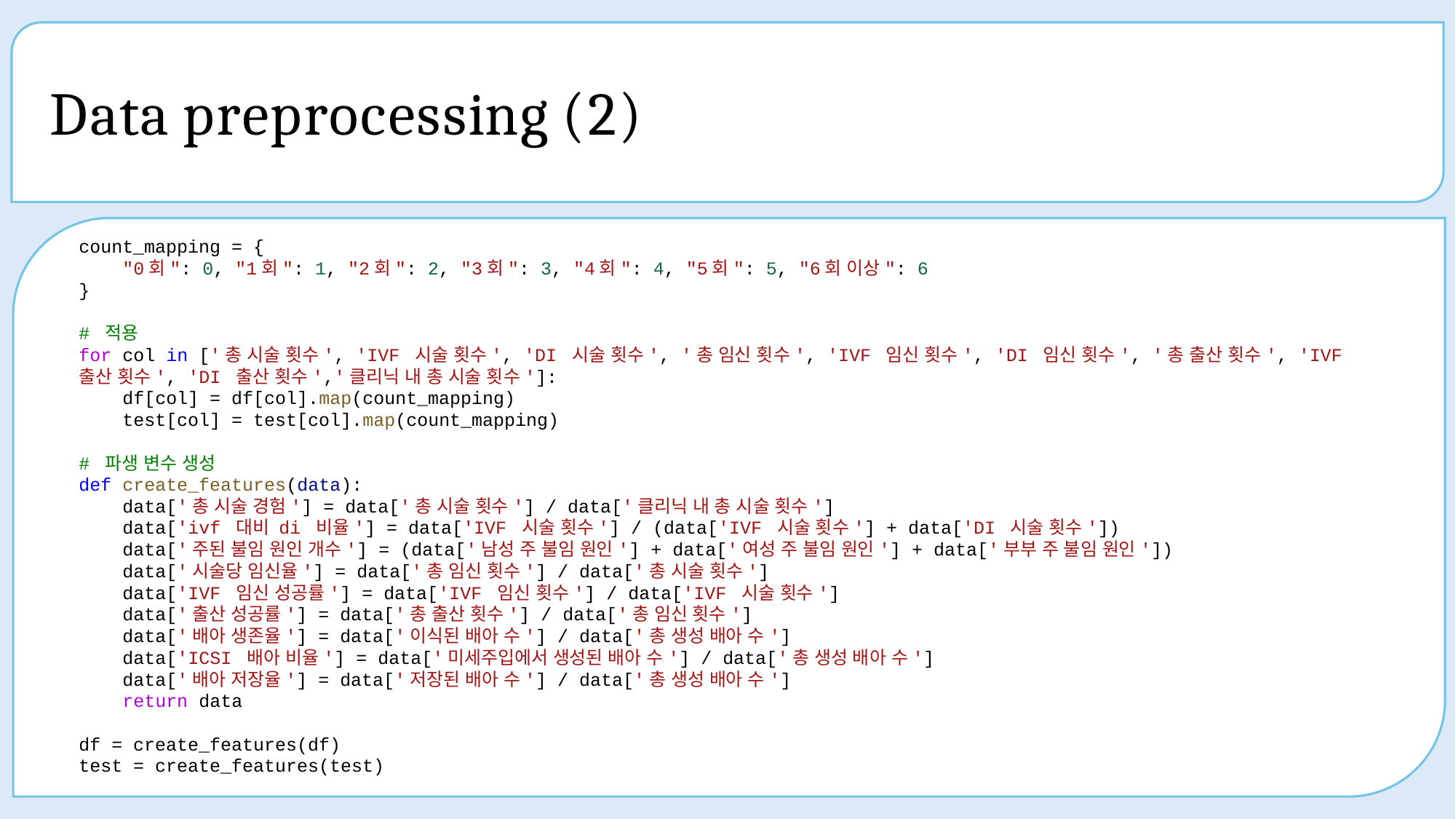

ㅋ
# Data preprocessing (2)

count_mapping = {
    "0회": 0, "1회": 1, "2회": 2, "3회": 3, "4회": 4, "5회": 5, "6회 이상": 6
}
# 적용
for col in ['총 시술 횟수', 'IVF 시술 횟수', 'DI 시술 횟수', '총 임신 횟수', 'IVF 임신 횟수', 'DI 임신 횟수', '총 출산 횟수', 'IVF 출산 횟수', 'DI 출산 횟수','클리닉 내 총 시술 횟수']:
    df[col] = df[col].map(count_mapping)
    test[col] = test[col].map(count_mapping)
# 파생 변수 생성
def create_features(data):
    data['총 시술 경험'] = data['총 시술 횟수'] / data['클리닉 내 총 시술 횟수']
    data['ivf 대비 di 비율'] = data['IVF 시술 횟수'] / (data['IVF 시술 횟수'] + data['DI 시술 횟수'])
    data['주된 불임 원인 개수'] = (data['남성 주 불임 원인'] + data['여성 주 불임 원인'] + data['부부 주 불임 원인'])
    data['시술당 임신율'] = data['총 임신 횟수'] / data['총 시술 횟수']
    data['IVF 임신 성공률'] = data['IVF 임신 횟수'] / data['IVF 시술 횟수']
    data['출산 성공률'] = data['총 출산 횟수'] / data['총 임신 횟수']
    data['배아 생존율'] = data['이식된 배아 수'] / data['총 생성 배아 수']
    data['ICSI 배아 비율'] = data['미세주입에서 생성된 배아 수'] / data['총 생성 배아 수']
    data['배아 저장율'] = data['저장된 배아 수'] / data['총 생성 배아 수']
    return data
df = create_features(df)
test = create_features(test)